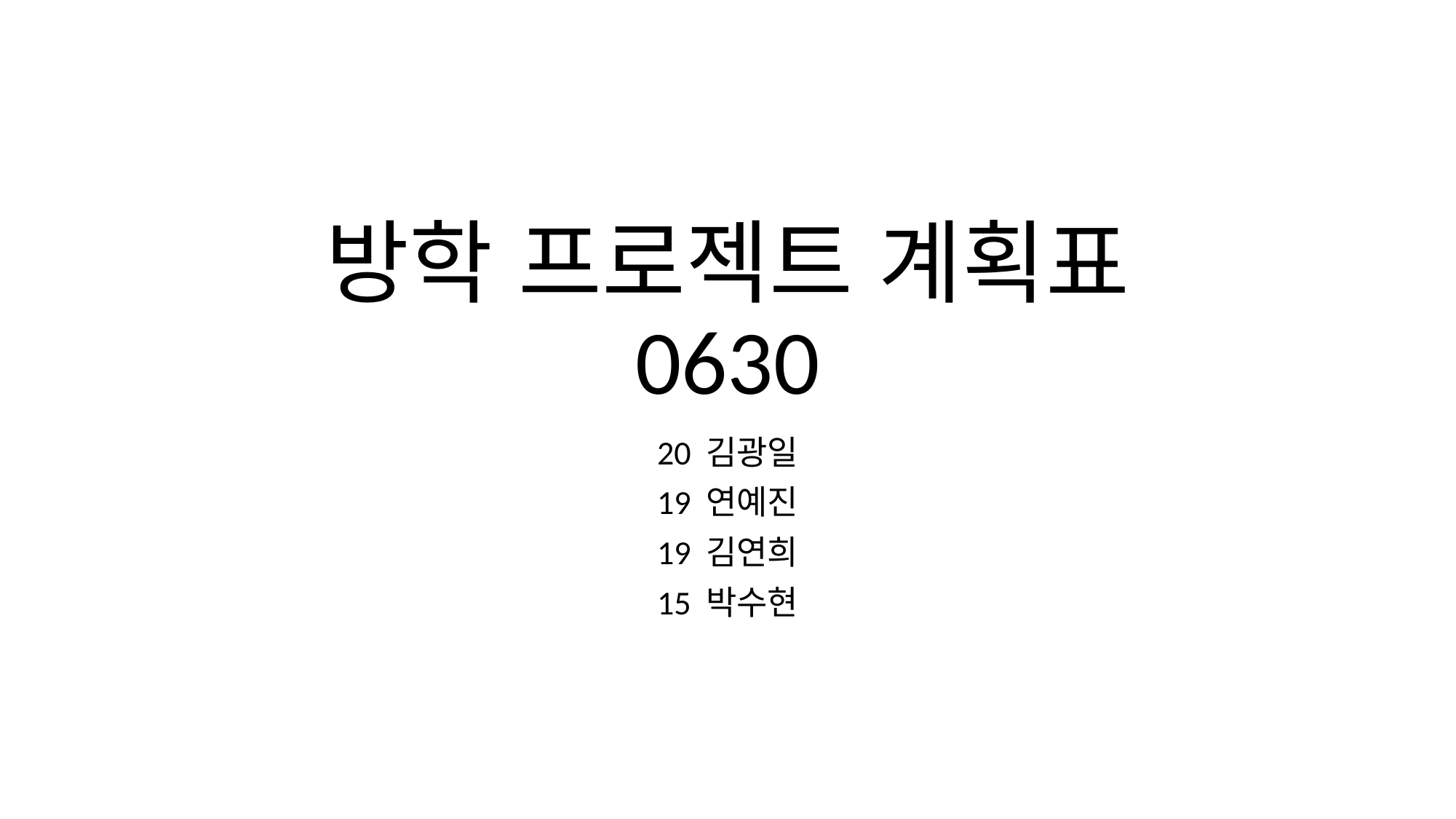

# 방학 프로젝트 계획표 0630
20 김광일
19 연예진
19 김연희
15 박수현